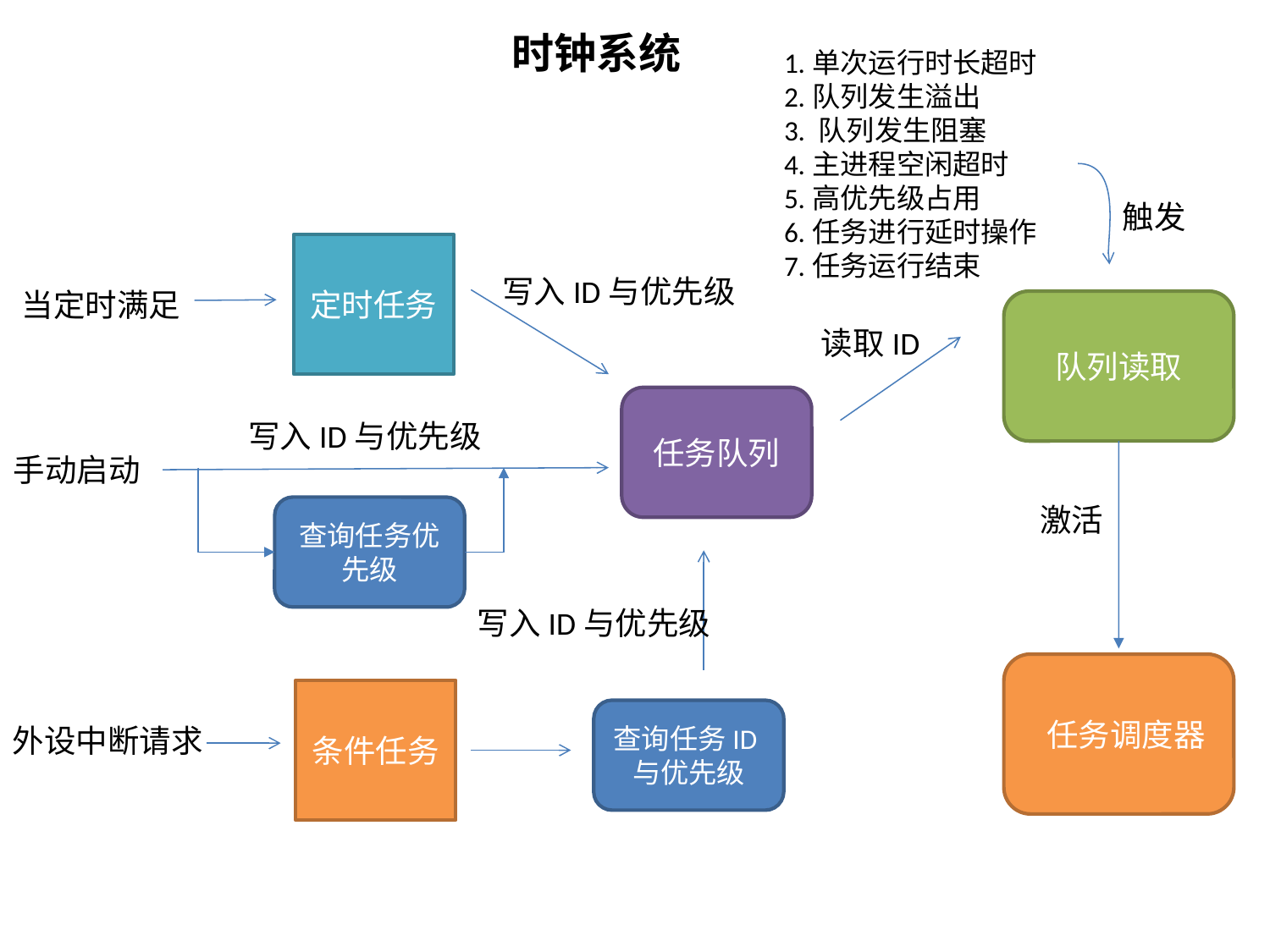

时钟系统
1.单次运行时长超时
2.队列发生溢出
3. 队列发生阻塞
4.主进程空闲超时
5.高优先级占用
6.任务进行延时操作
7.任务运行结束
触发
定时任务
写入ID与优先级
当定时满足
队列读取
读取ID
任务队列
写入ID与优先级
手动启动
激活
查询任务优先级
写入ID与优先级
 任务调度器
条件任务
查询任务ID与优先级
外设中断请求